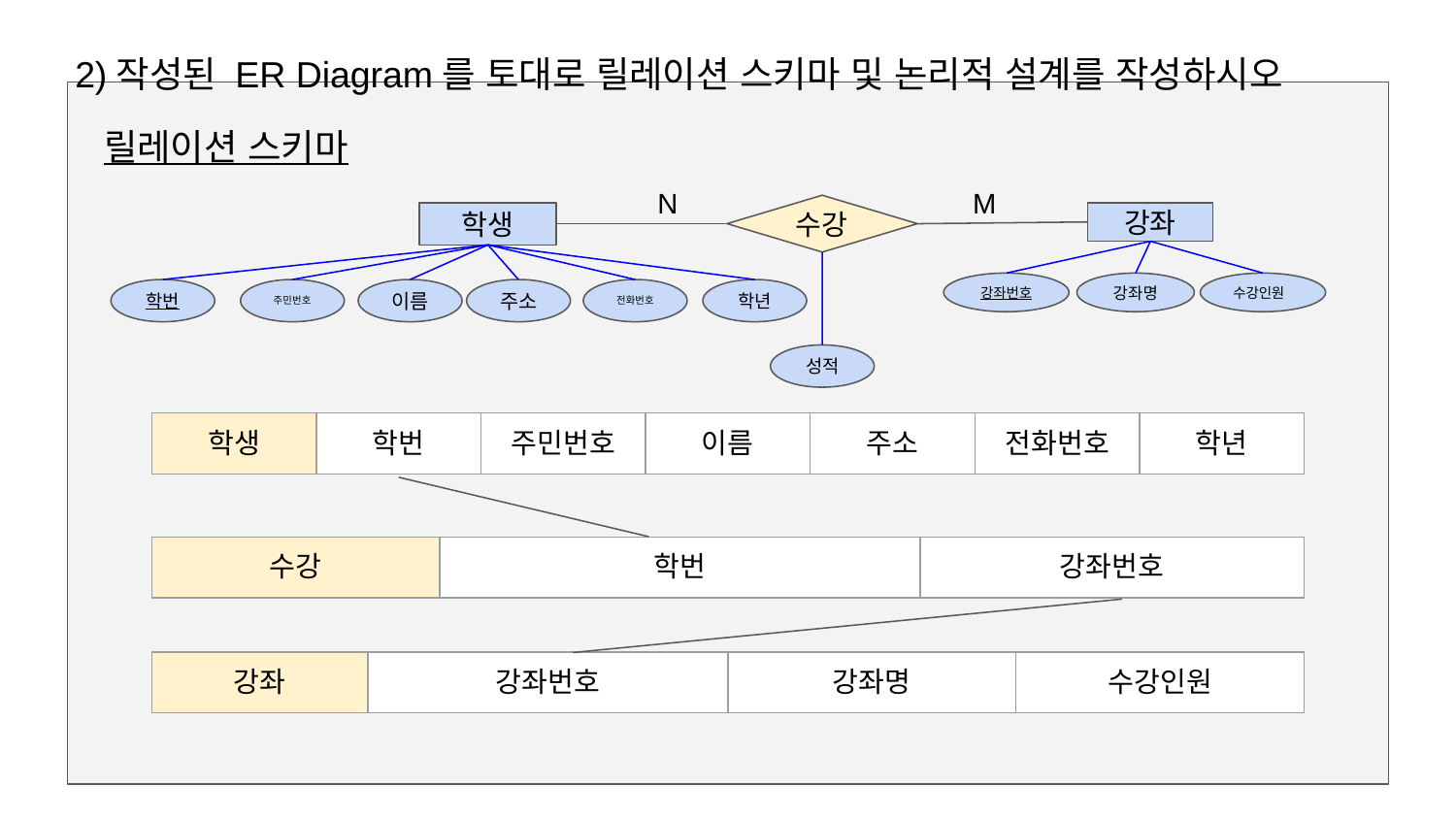

2)작성된 ER Diagram를 토대로 릴레이션 스키마 및 논리적 설계를 작성하시오

릴레이션 스키마
N
M
수강
강좌
학생
강좌번호
강좌명
수강인원
학번
주민번호
이름
주소
전화번호
학년
성적
| 학생 | 학번 | 주민번호 | 이름 | 주소 | 전화번호 | 학년 |
| --- | --- | --- | --- | --- | --- | --- |
| 수강 | 학번 | 강좌번호 |
| --- | --- | --- |
| 강좌 | 강좌번호 | 강좌명 | 수강인원 |
| --- | --- | --- | --- |